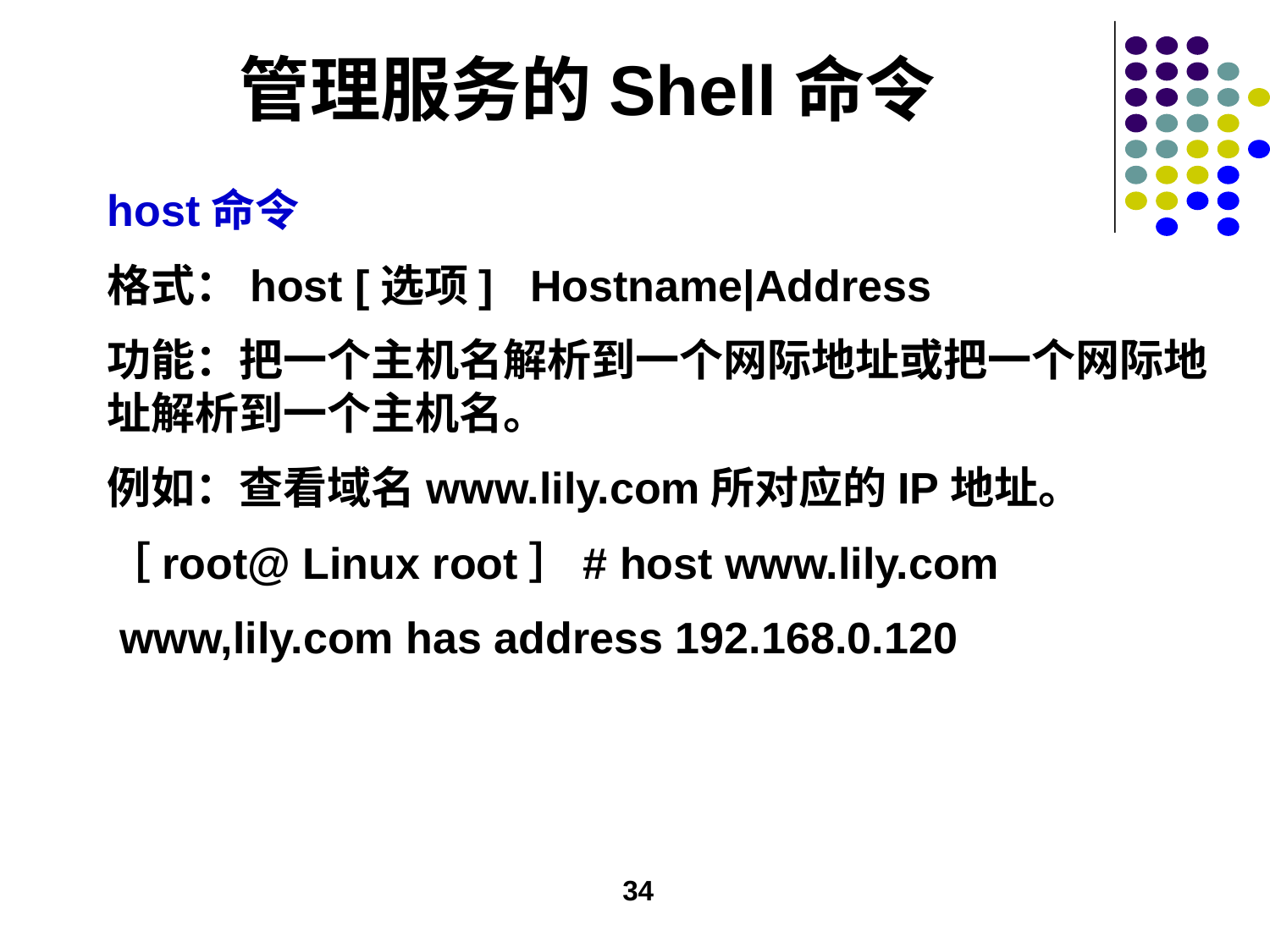

# 管理服务的Shell命令
host命令
格式：host [选项]   Hostname|Address
功能：把一个主机名解析到一个网际地址或把一个网际地址解析到一个主机名。
例如：查看域名www.lily.com所对应的IP地址。
［root@ Linux root］# host www.lily.com
 www,lily.com has address 192.168.0.120

34